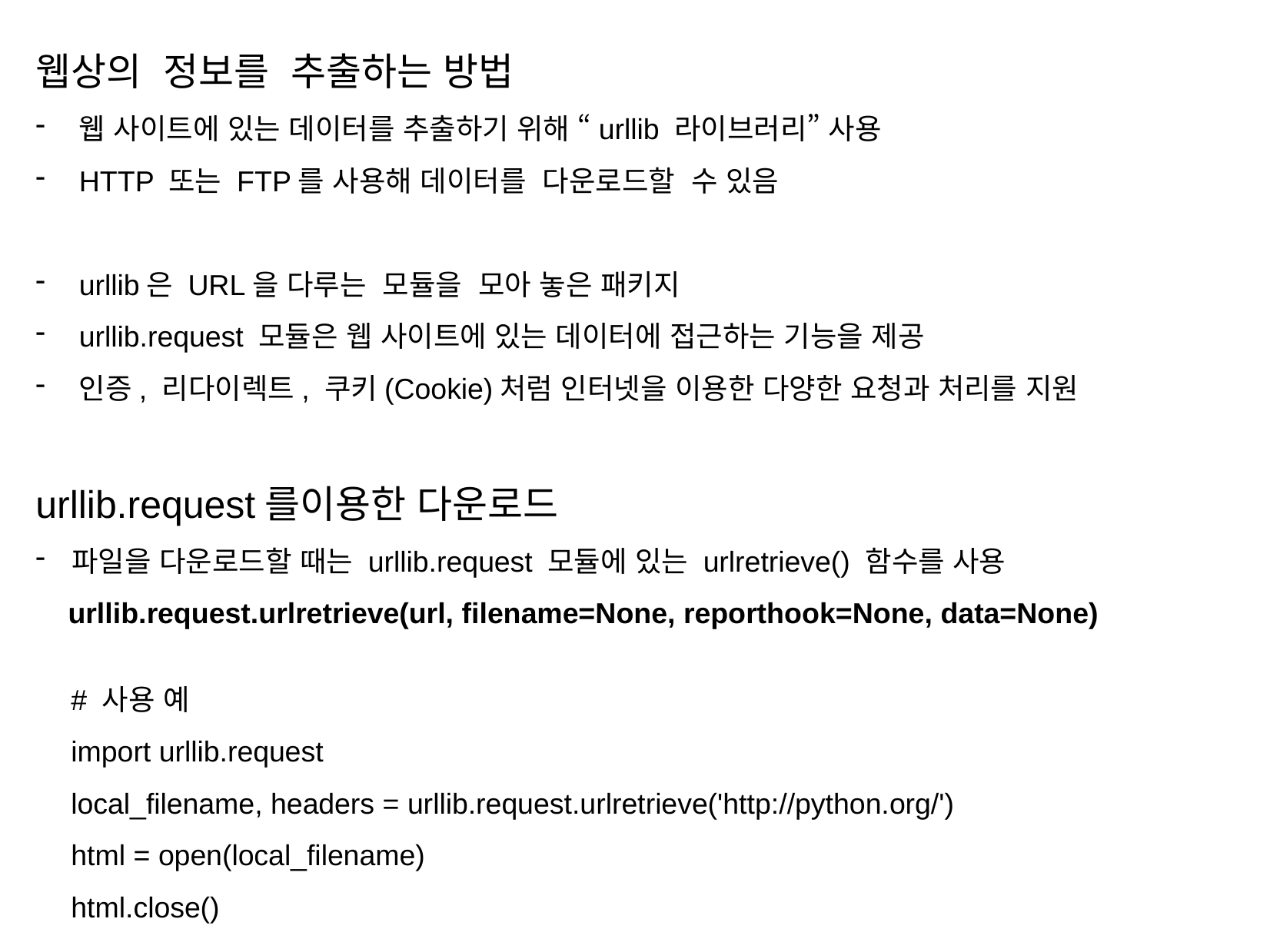

웹상의  정보를  추출하는 방법
웹 사이트에 있는 데이터를 추출하기 위해 “urllib 라이브러리” 사용
HTTP 또는 FTP를 사용해 데이터를  다운로드할  수 있음

urllib은 URL을 다루는  모듈을  모아 놓은 패키지
urllib.request 모듈은 웹 사이트에 있는 데이터에 접근하는 기능을 제공
인증, 리다이렉트, 쿠키(Cookie)처럼 인터넷을 이용한 다양한 요청과 처리를 지원

urllib.request를이용한 다운로드
파일을 다운로드할 때는 urllib.request 모듈에 있는 urlretrieve() 함수를 사용
    urllib.request.urlretrieve(url, filename=None, reporthook=None, data=None)
# 사용 예
import urllib.request
local_filename, headers = urllib.request.urlretrieve('http://python.org/')
html = open(local_filename)
html.close()